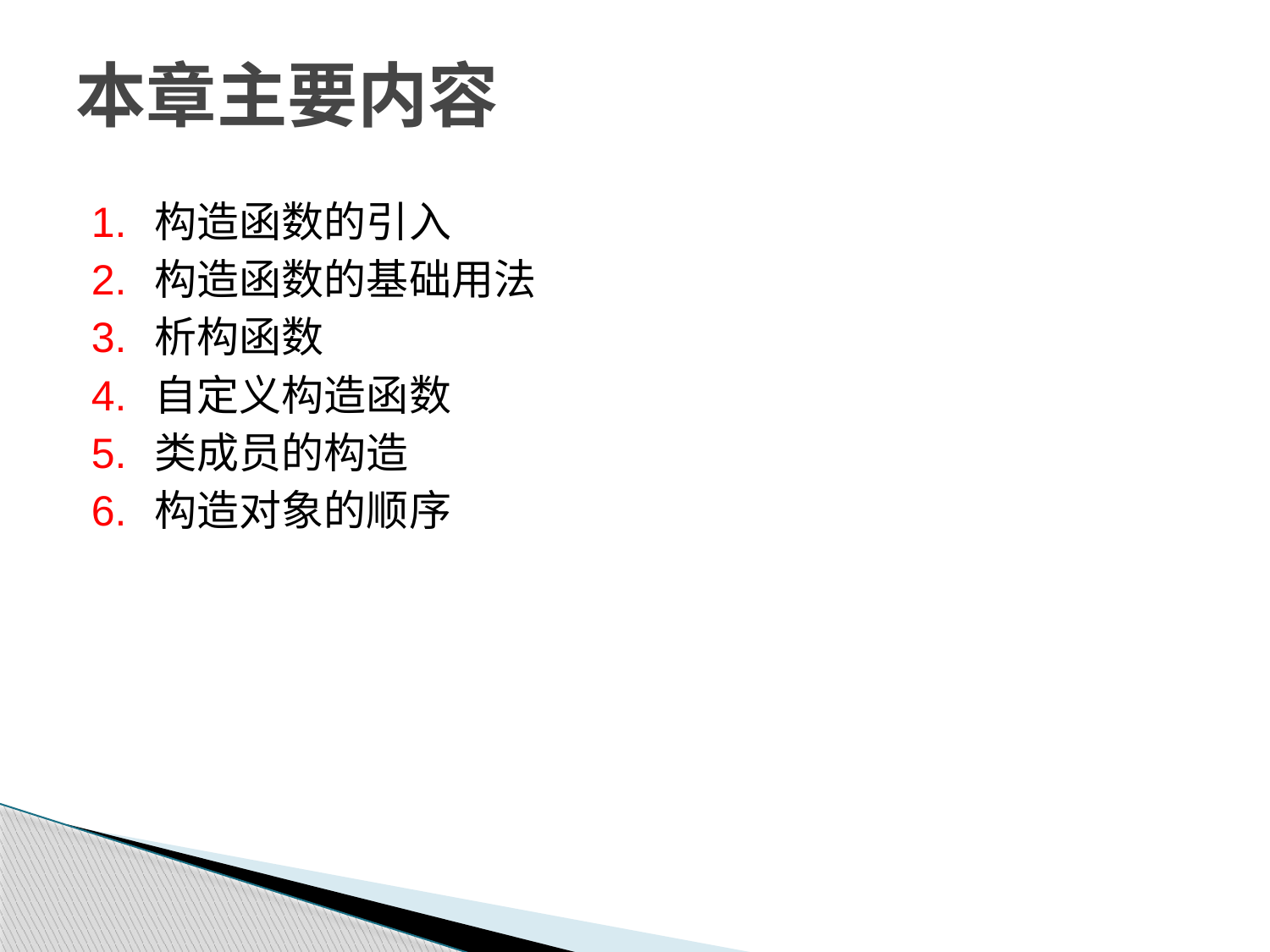

# 本章主要内容
构造函数的引入
构造函数的基础用法
析构函数
自定义构造函数
类成员的构造
构造对象的顺序